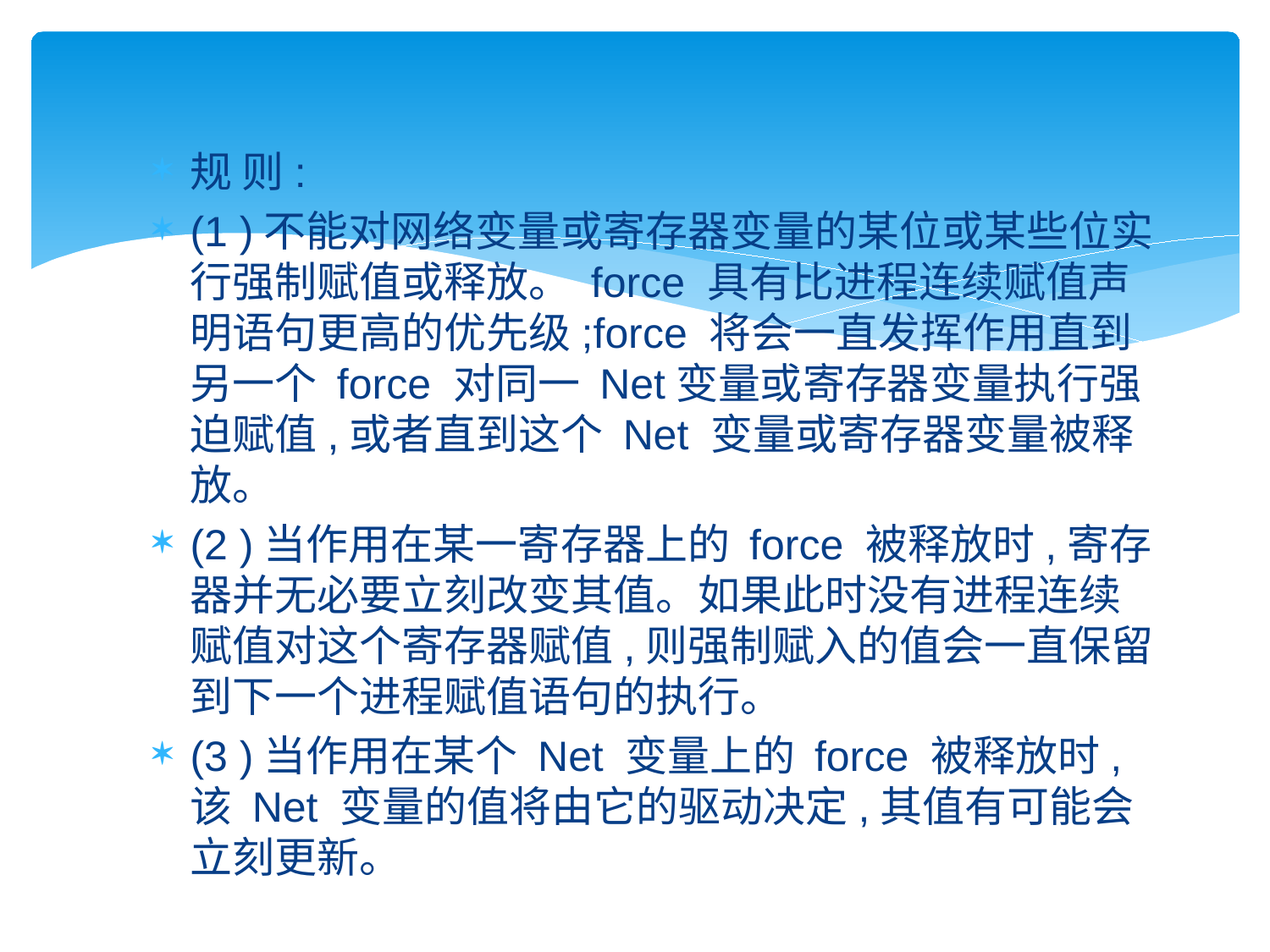

#
规 则:
(1 )不能对网络变量或寄存器变量的某位或某些位实行强制赋值或释放。 force 具有比进程连续赋值声明语句更高的优先级;force 将会一直发挥作用直到另一个 force 对同一 Net变量或寄存器变量执行强迫赋值,或者直到这个 Net 变量或寄存器变量被释放。
(2 )当作用在某一寄存器上的 force 被释放时,寄存器并无必要立刻改变其值。如果此时没有进程连续赋值对这个寄存器赋值,则强制赋入的值会一直保留到下一个进程赋值语句的执行。
(3 )当作用在某个 Net 变量上的 force 被释放时,该 Net 变量的值将由它的驱动决定,其值有可能会立刻更新。